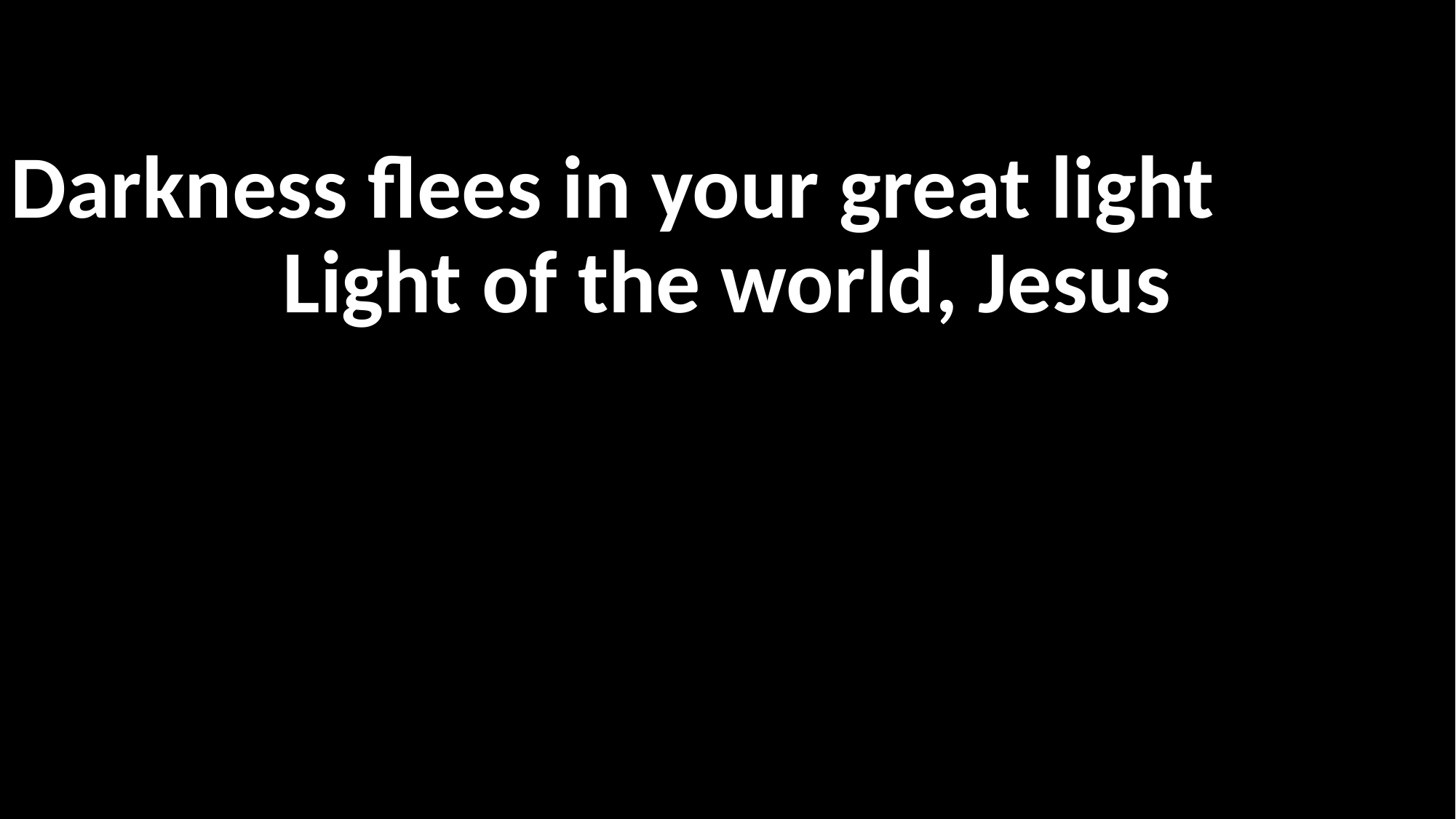

Darkness flees in your great light
Light of the world, Jesus
어둠을 물리치신
세상의 빛 예수